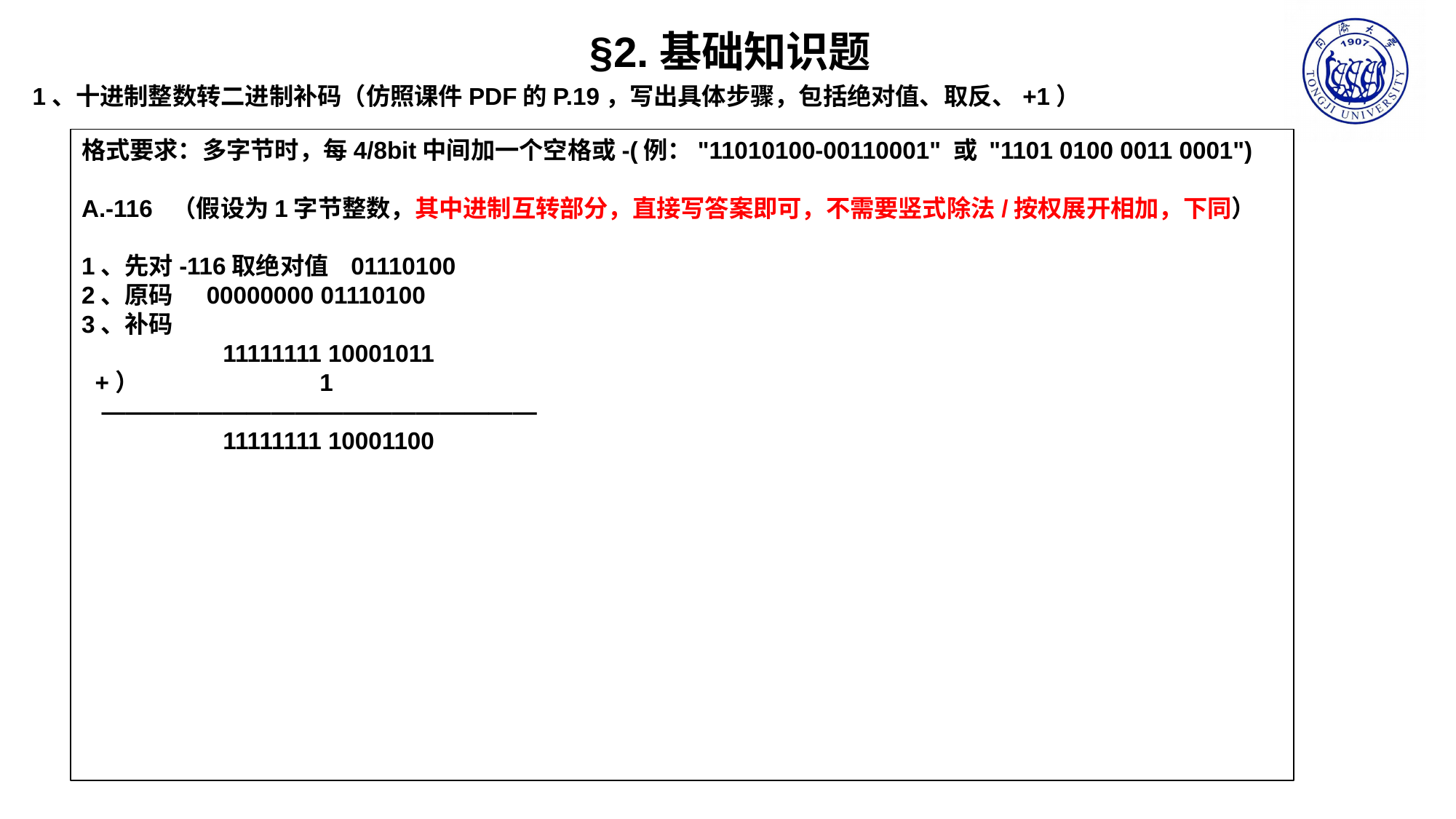

§2.基础知识题
1、十进制整数转二进制补码（仿照课件PDF的P.19，写出具体步骤，包括绝对值、取反、+1）
格式要求：多字节时，每4/8bit中间加一个空格或-(例："11010100-00110001" 或 "1101 0100 0011 0001")

A.-116  （假设为1字节整数，其中进制互转部分，直接写答案即可，不需要竖式除法/按权展开相加，下同）

1、先对-116取绝对值   01110100
2、原码     00000000 01110100
3、补码
                     11111111 10001011
  +）                                1
   ——————————————————
                     11111111 10001100